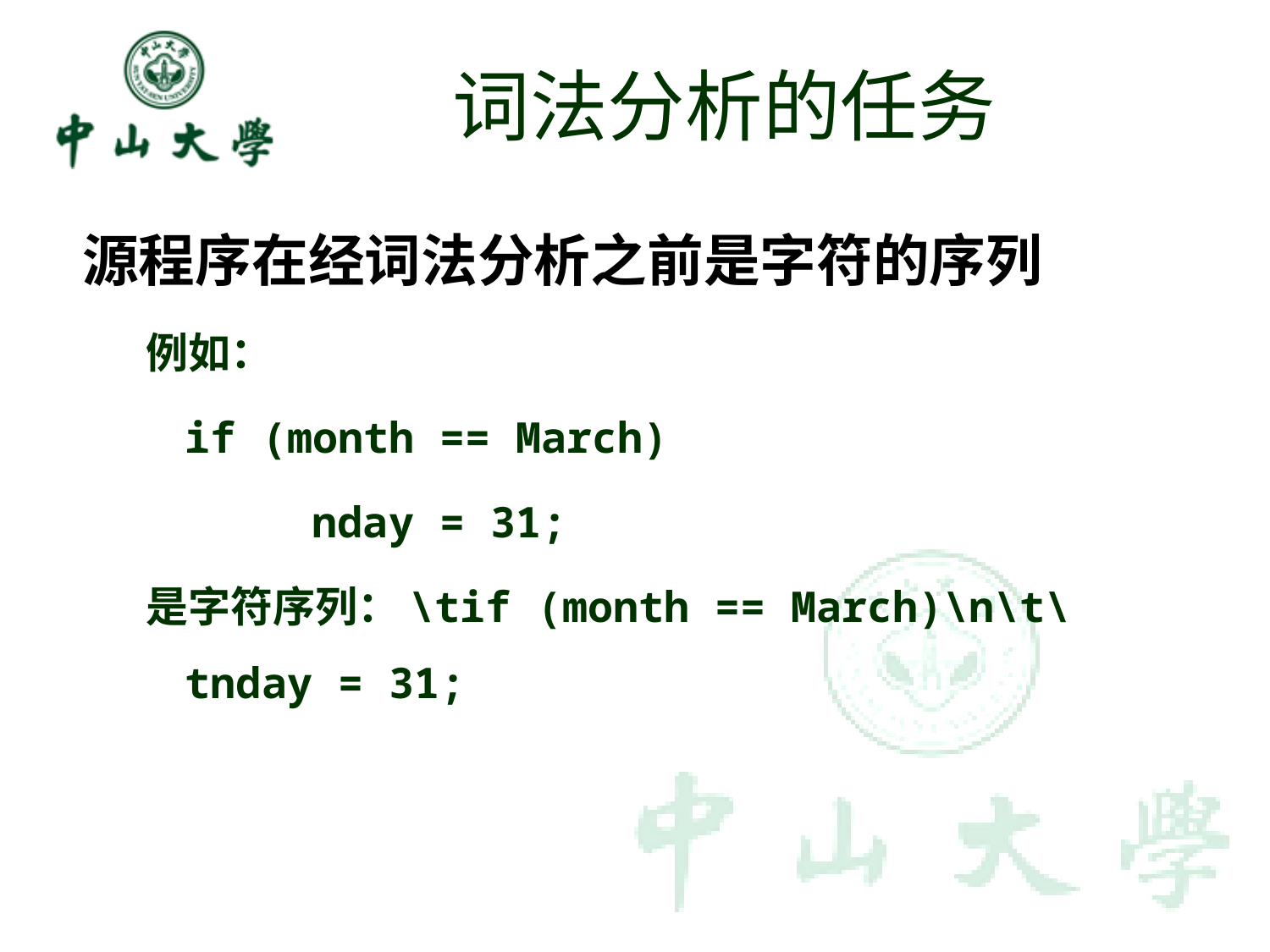

# 词法分析的任务
源程序在经词法分析之前是字符的序列
例如：
	if (month == March)
		nday = 31;
是字符序列：\tif (month == March)\n\t\tnday = 31;